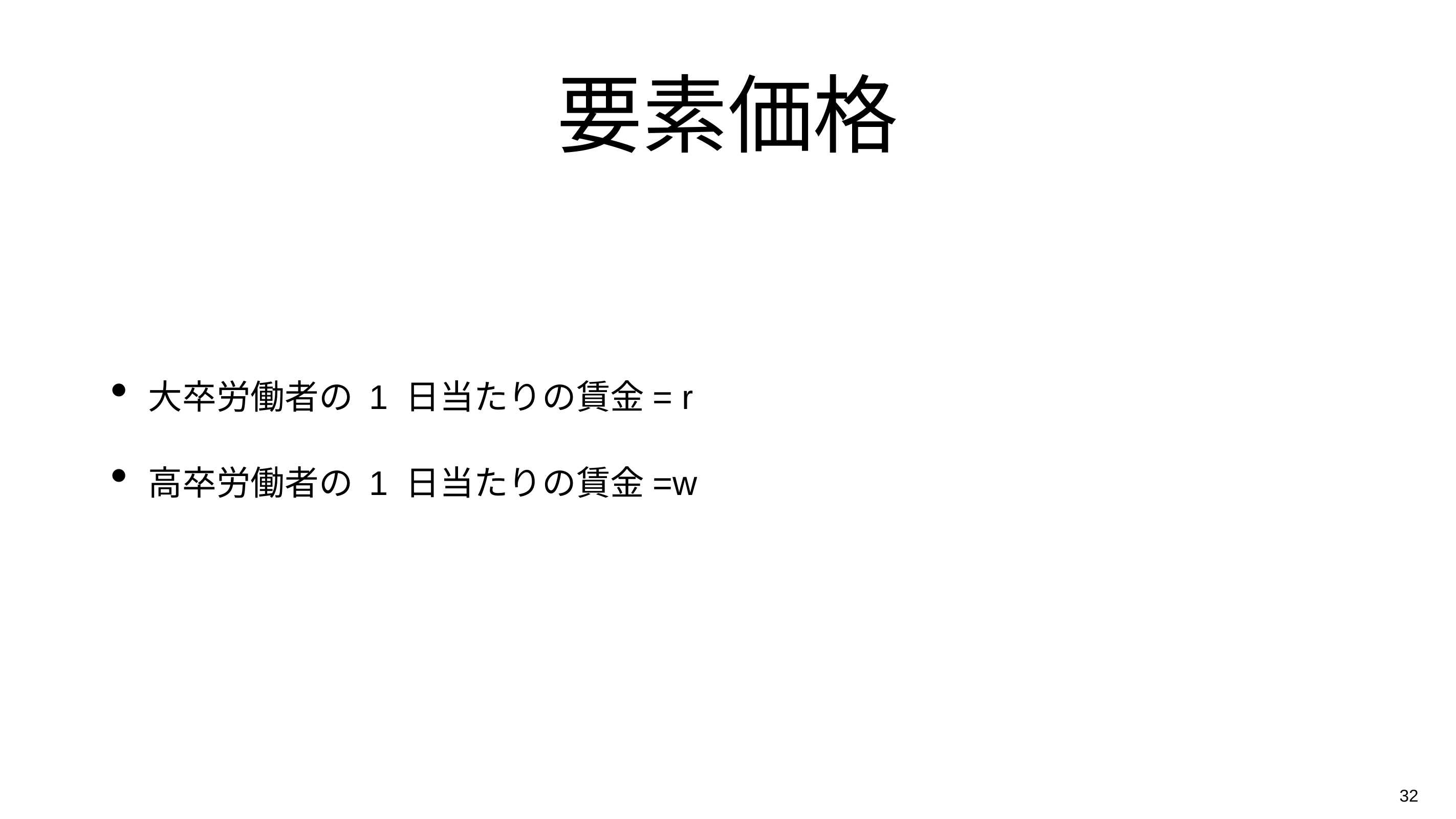

# 要素価格
大卒労働者の 1 日当たりの賃金= r
高卒労働者の 1 日当たりの賃金=w

32